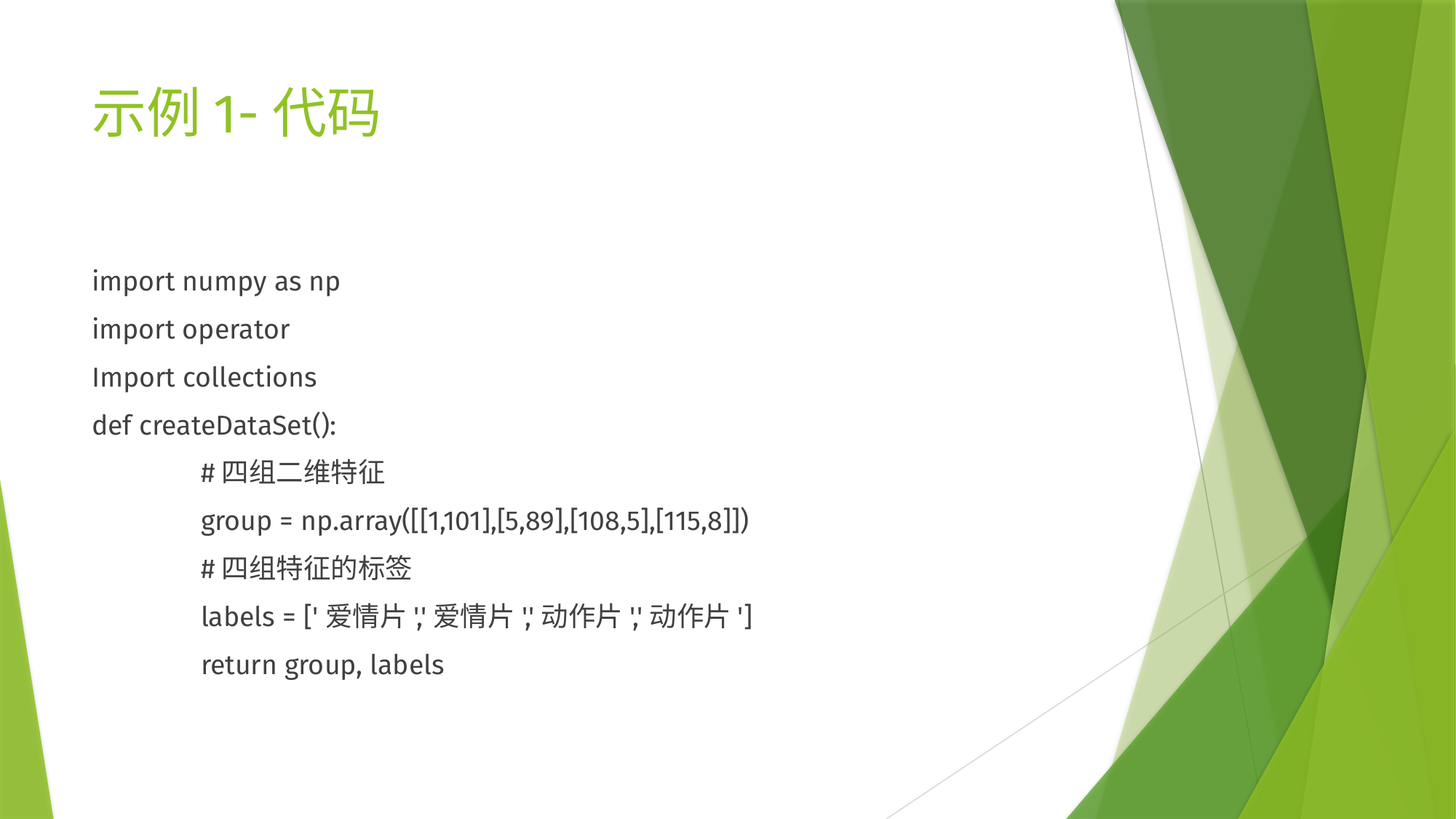

# 示例1-代码
import numpy as np
import operator
Import collections
def createDataSet():
	#四组二维特征
	group = np.array([[1,101],[5,89],[108,5],[115,8]])
	#四组特征的标签
	labels = ['爱情片','爱情片','动作片','动作片']
	return group, labels